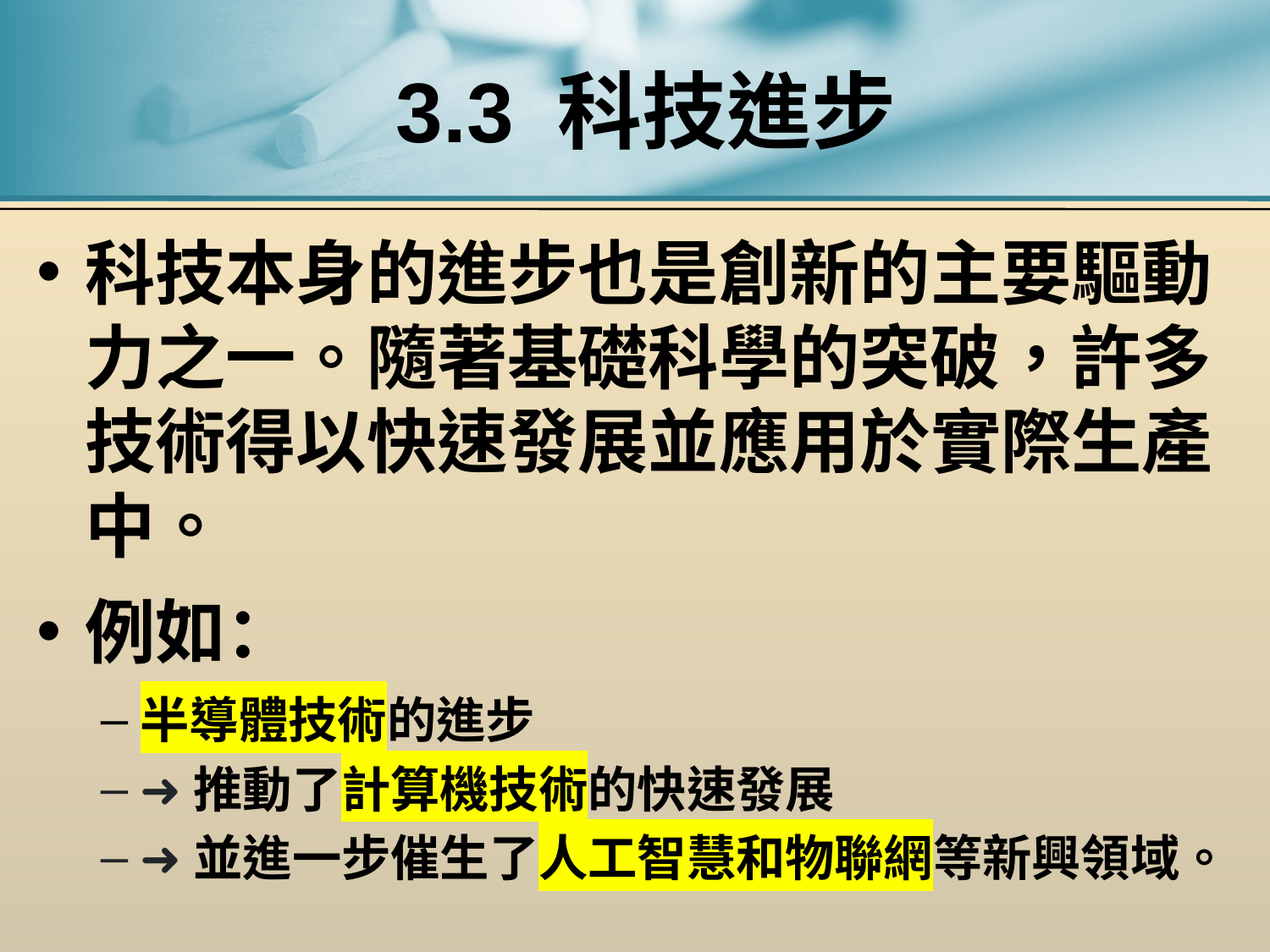

# 3.3 科技進步
科技本身的進步也是創新的主要驅動力之一。隨著基礎科學的突破，許多技術得以快速發展並應用於實際生產中。
例如：
半導體技術的進步
➜推動了計算機技術的快速發展
➜並進一步催生了人工智慧和物聯網等新興領域。